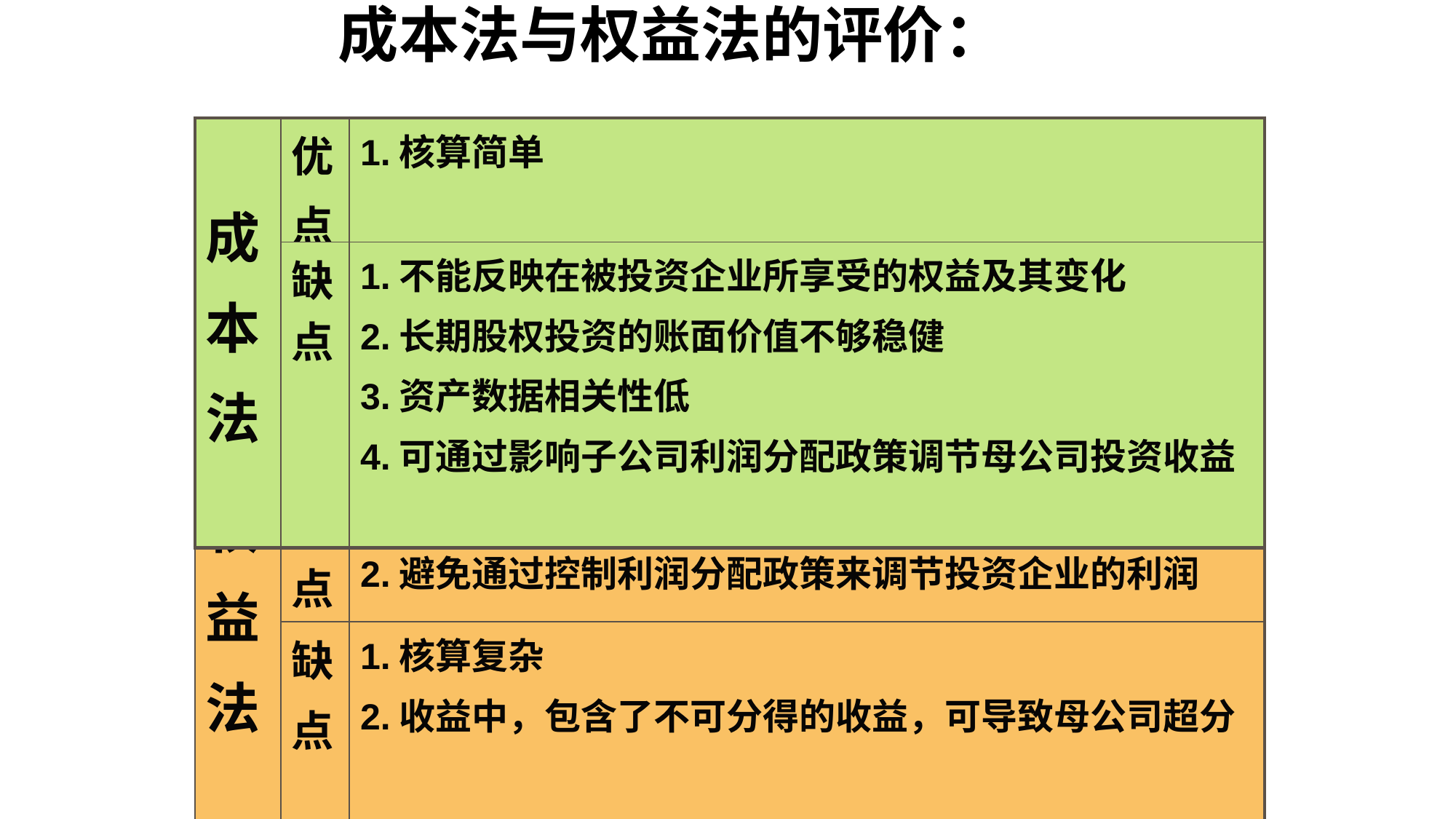

成本法与权益法的评价：
| 成 本 法 | 优 点 | 1.核算简单 |
| --- | --- | --- |
|  | 缺点 | 1.不能反映在被投资企业所享受的权益及其变化 2.长期股权投资的账面价值不够稳健 3.资产数据相关性低 4.可通过影响子公司利润分配政策调节母公司投资收益 |
| 权 益 法 | 优 点 | 1.资产数据相关性高 2.避免通过控制利润分配政策来调节投资企业的利润 |
| --- | --- | --- |
|  | 缺 点 | 1.核算复杂 2.收益中，包含了不可分得的收益，可导致母公司超分 |